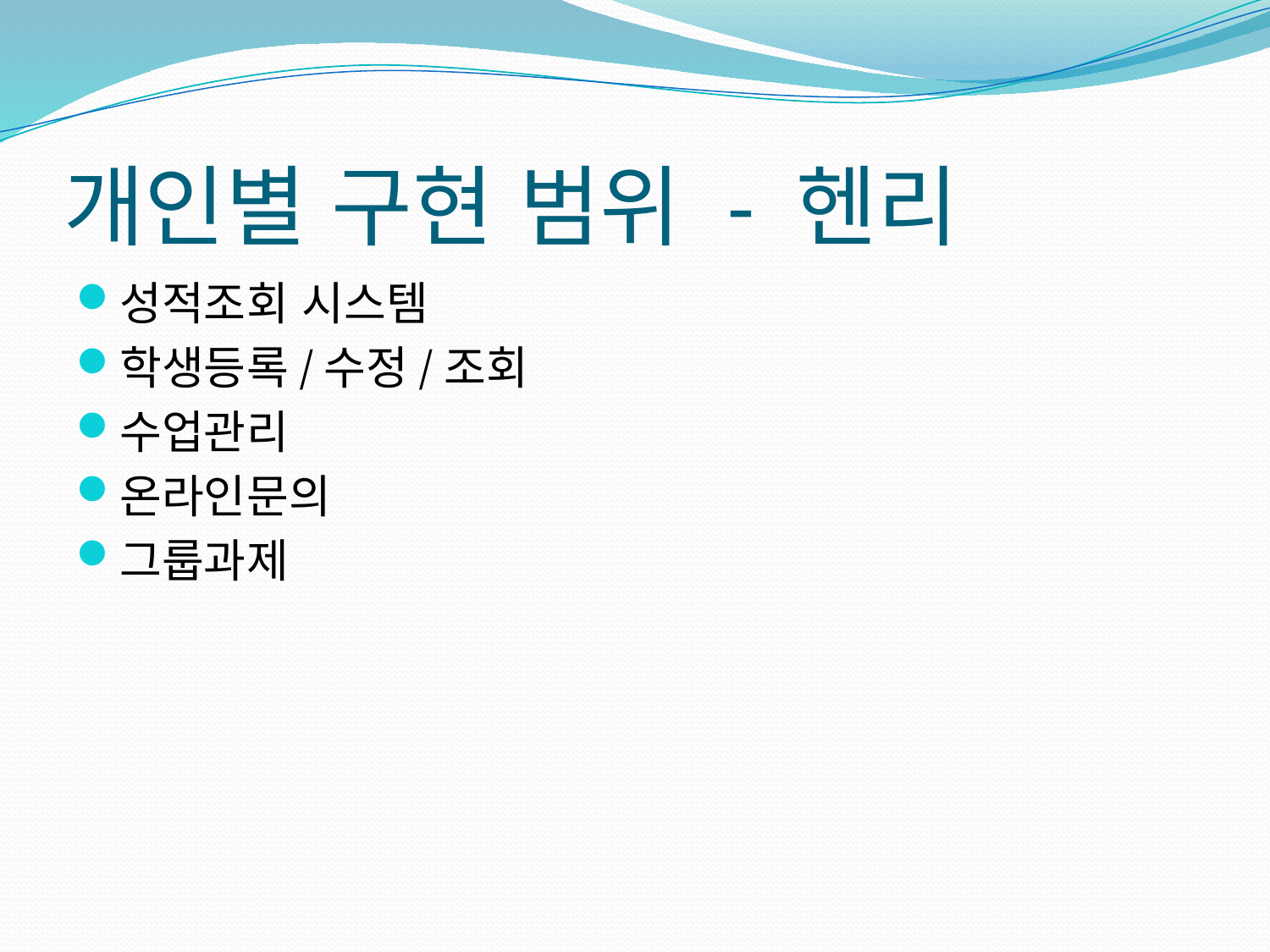

# 개인별 구현 범위 - 헨리
성적조회 시스템
학생등록/수정/조회
수업관리
온라인문의
그룹과제